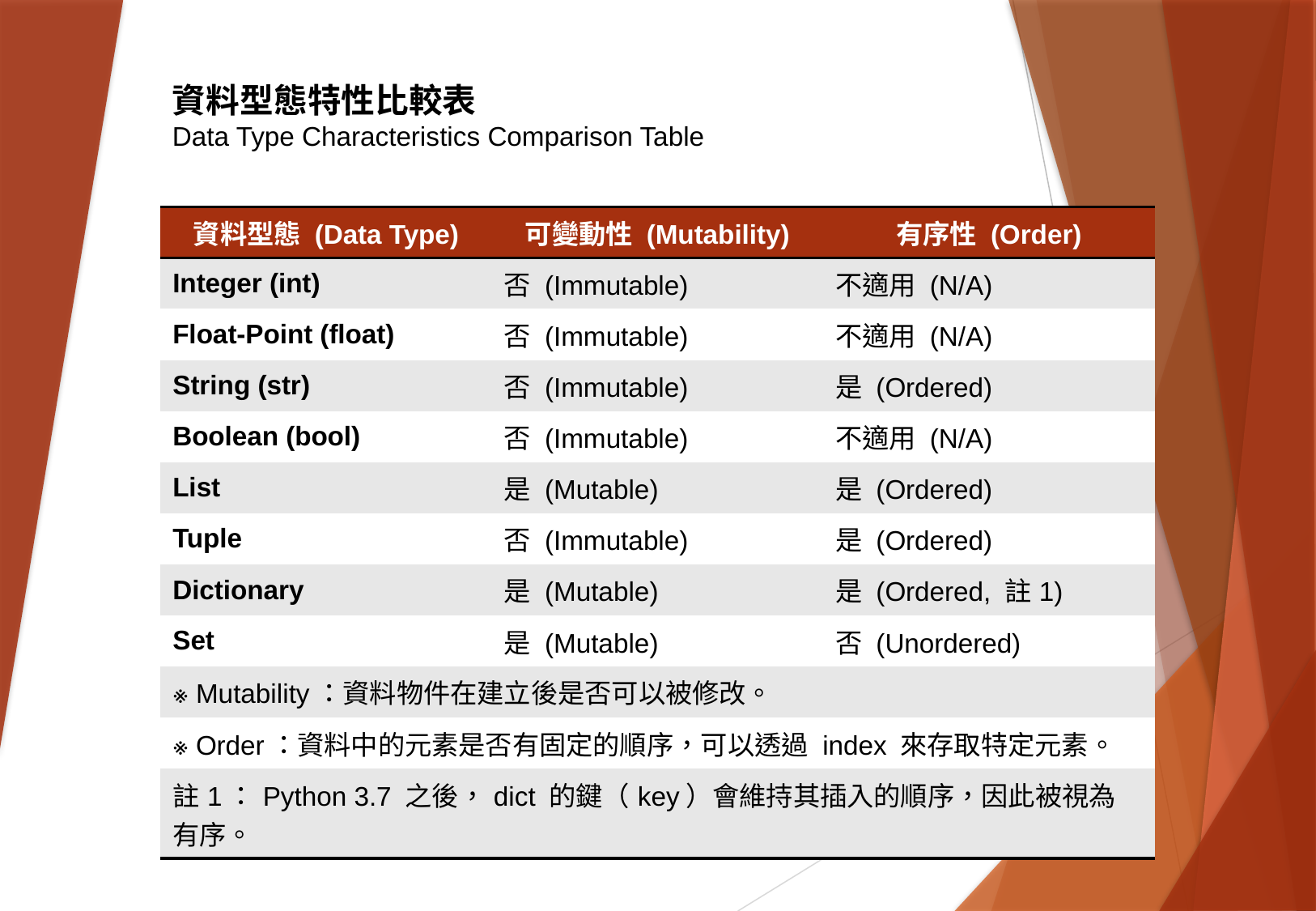

資料型態特性比較表
Data Type Characteristics Comparison Table
| 資料型態 (Data Type) | 可變動性 (Mutability) | 有序性 (Order) |
| --- | --- | --- |
| Integer (int) | 否 (Immutable) | 不適用 (N/A) |
| Float-Point (float) | 否 (Immutable) | 不適用 (N/A) |
| String (str) | 否 (Immutable) | 是 (Ordered) |
| Boolean (bool) | 否 (Immutable) | 不適用 (N/A) |
| List | 是 (Mutable) | 是 (Ordered) |
| Tuple | 否 (Immutable) | 是 (Ordered) |
| Dictionary | 是 (Mutable) | 是 (Ordered, 註1) |
| Set | 是 (Mutable) | 否 (Unordered) |
| ※ Mutability：資料物件在建立後是否可以被修改。 |  |  |
| ※ Order：資料中的元素是否有固定的順序，可以透過 index 來存取特定元素。 |  |  |
| 註1：Python 3.7 之後，dict 的鍵（key）會維持其插入的順序，因此被視為有序。 |  |  |